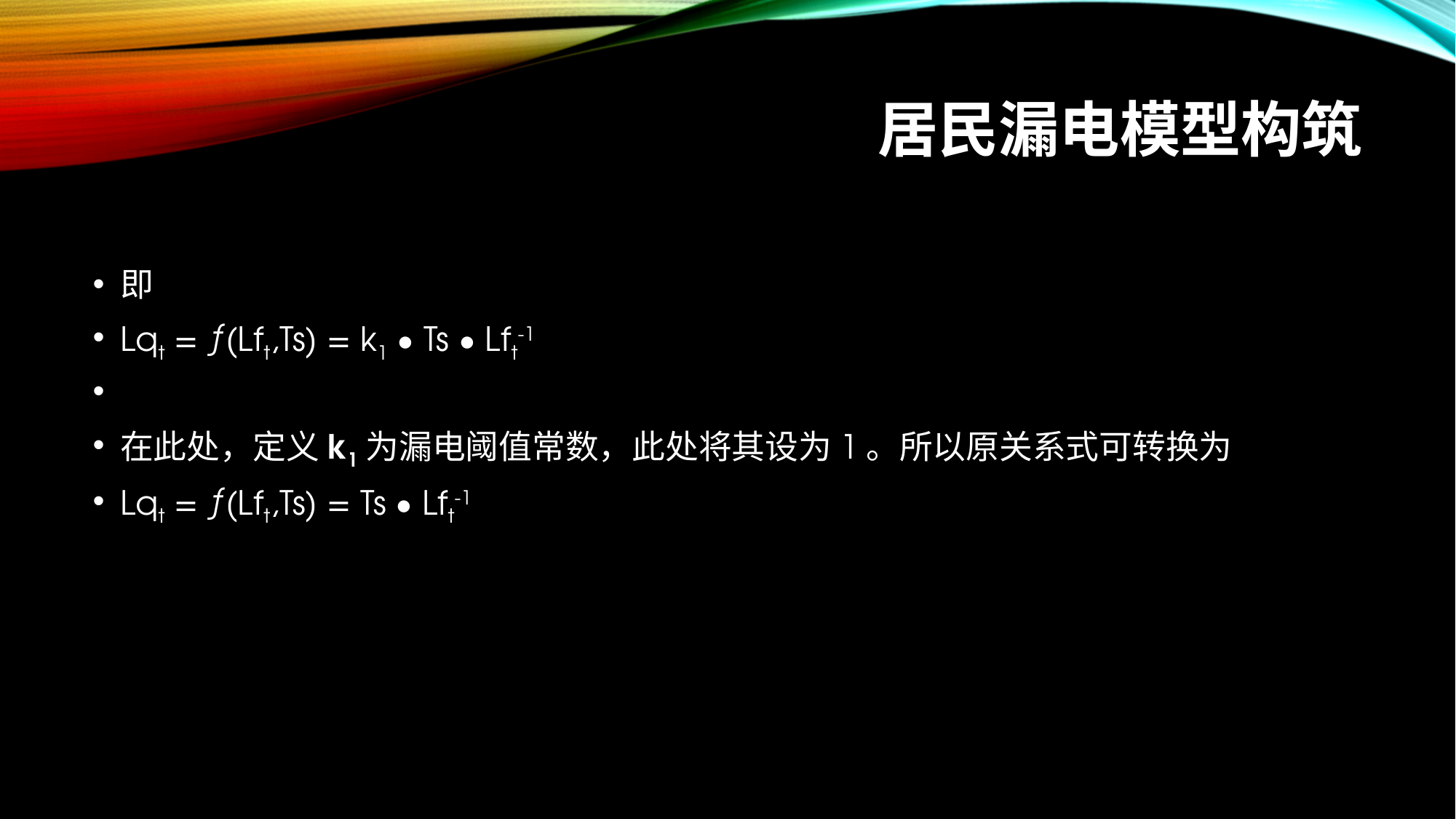

# 居民漏电模型构筑
即
Lqt = ƒ(Lft,Ts) = k1 • Ts • Lft-1

在此处，定义k1为漏电阈值常数，此处将其设为1。所以原关系式可转换为
Lqt = ƒ(Lft,Ts) = Ts • Lft-1